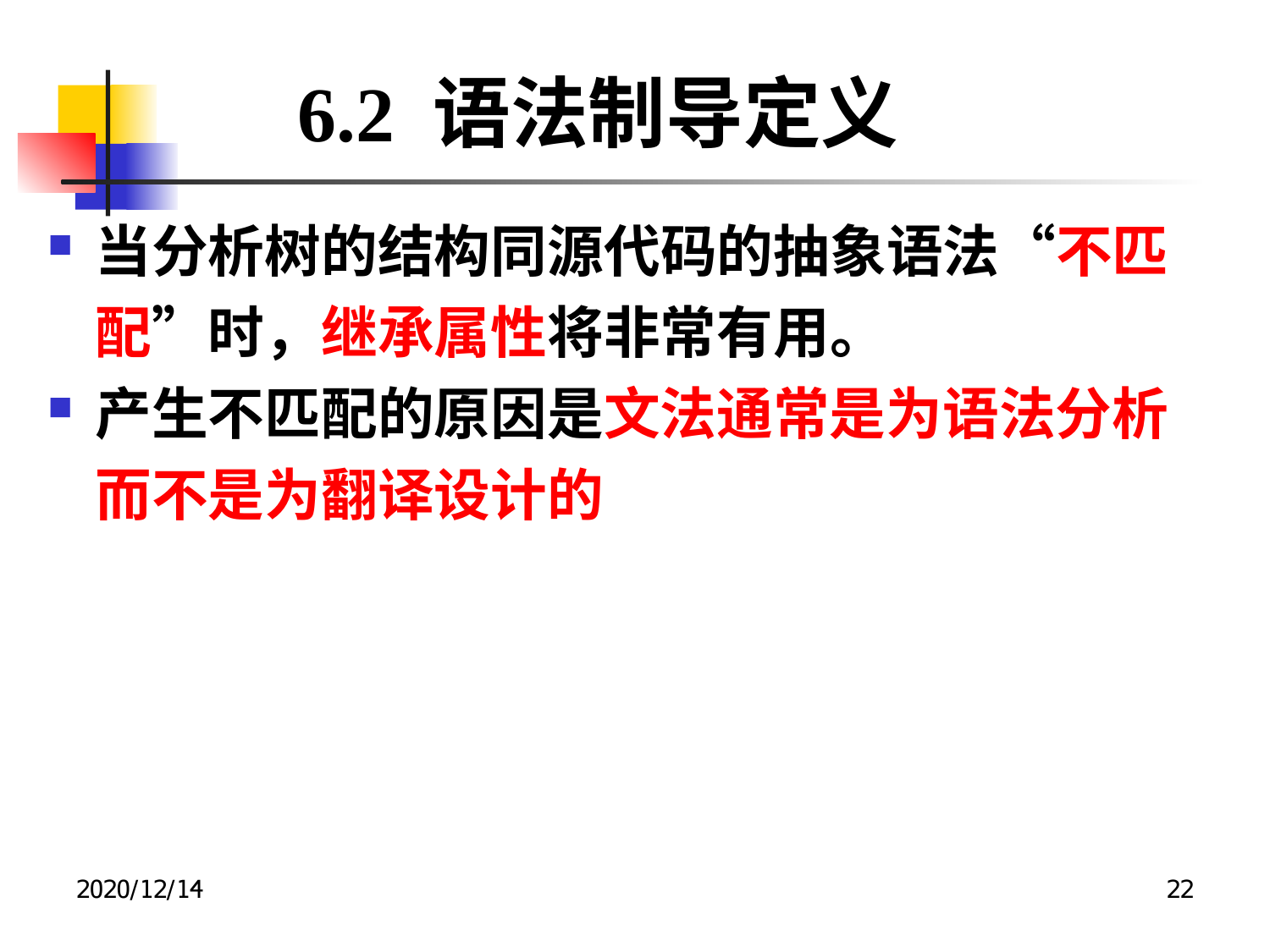

6.2 语法制导定义
当分析树的结构同源代码的抽象语法“不匹配”时，继承属性将非常有用。
产生不匹配的原因是文法通常是为语法分析而不是为翻译设计的

2020/12/14
22